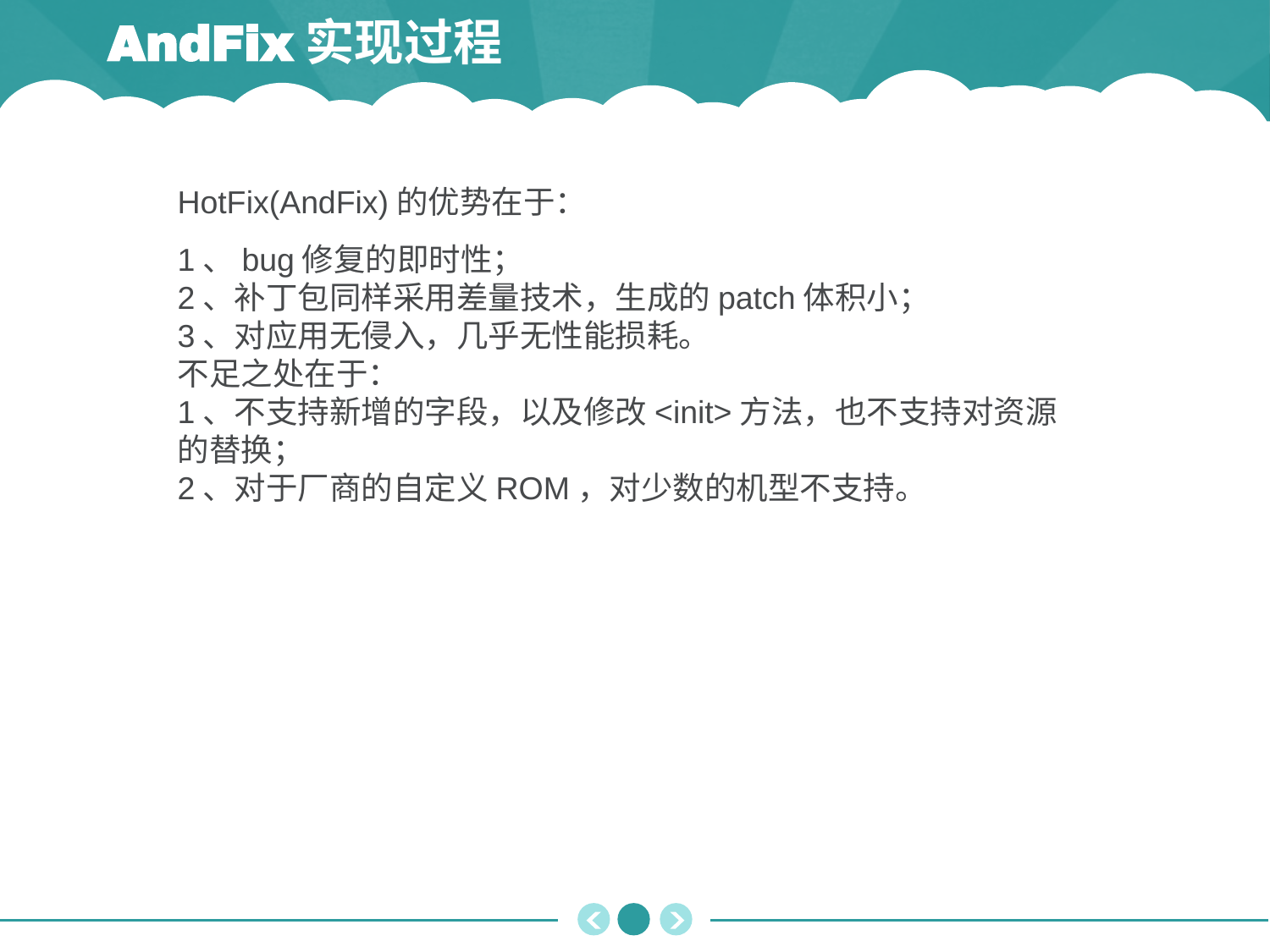

AndFix实现过程
HotFix(AndFix)的优势在于：
1、bug修复的即时性；
2、补丁包同样采用差量技术，生成的patch体积小；
3、对应用无侵入，几乎无性能损耗。
不足之处在于：
1、不支持新增的字段，以及修改<init>方法，也不支持对资源的替换；
2、对于厂商的自定义ROM，对少数的机型不支持。